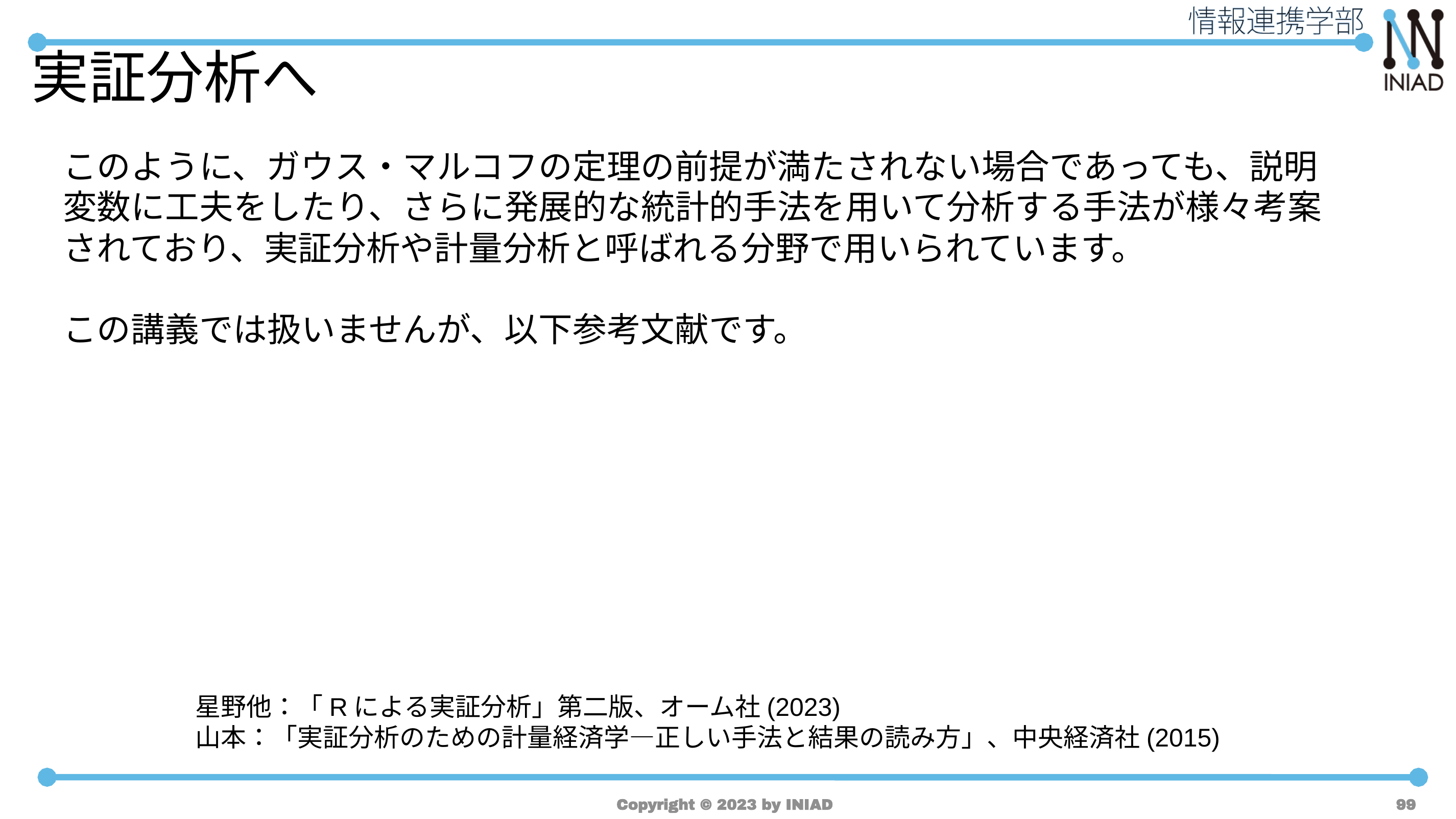

# 実証分析へ
このように、ガウス・マルコフの定理の前提が満たされない場合であっても、説明変数に工夫をしたり、さらに発展的な統計的手法を用いて分析する手法が様々考案されており、実証分析や計量分析と呼ばれる分野で用いられています。

この講義では扱いませんが、以下参考文献です。
星野他：「Rによる実証分析」第二版、オーム社(2023)
山本：「実証分析のための計量経済学―正しい手法と結果の読み方」、中央経済社(2015)
Copyright © 2023 by INIAD
99